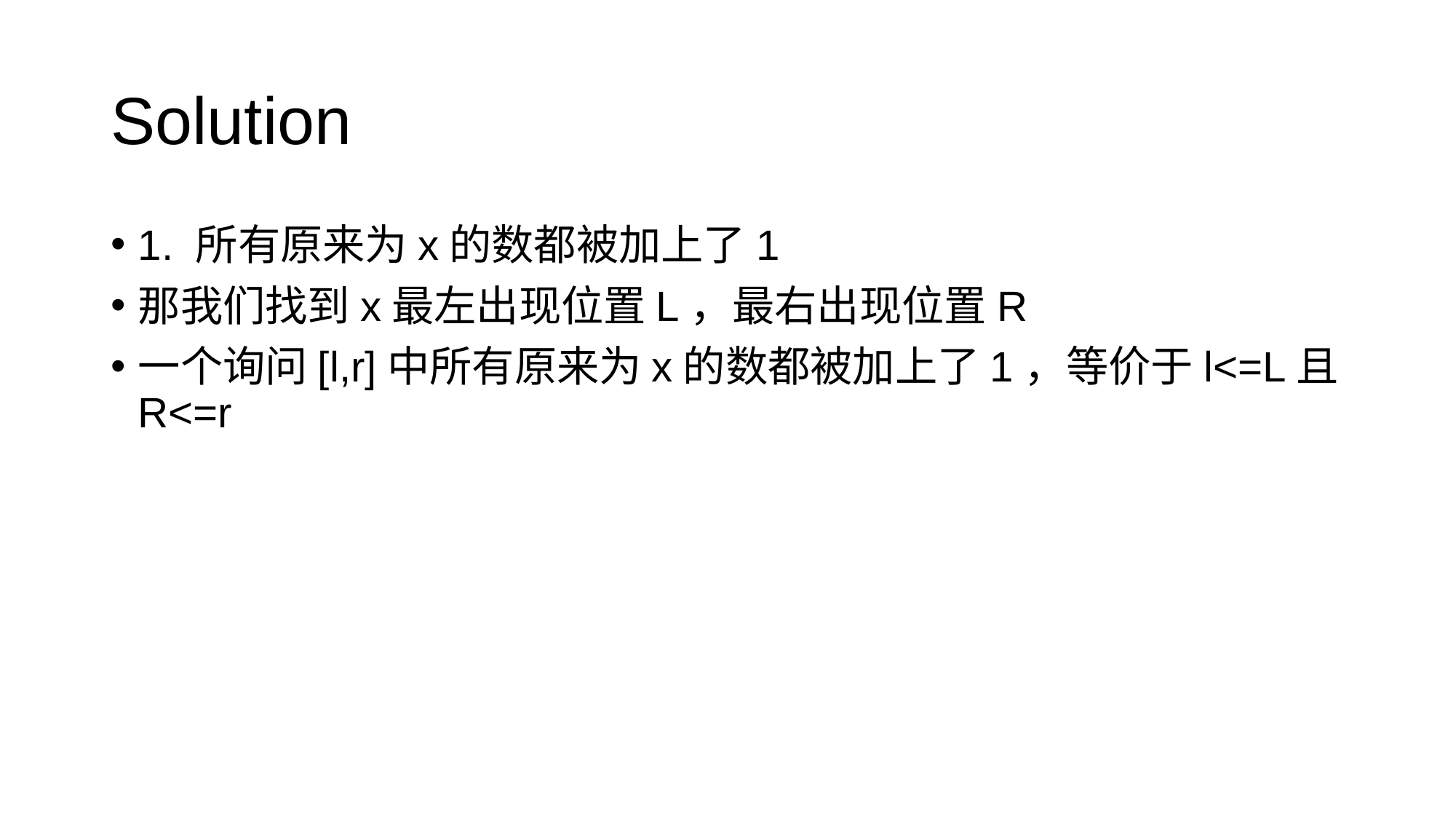

# Solution
1. 所有原来为x的数都被加上了1
那我们找到x最左出现位置L，最右出现位置R
一个询问[l,r]中所有原来为x的数都被加上了1，等价于l<=L且R<=r